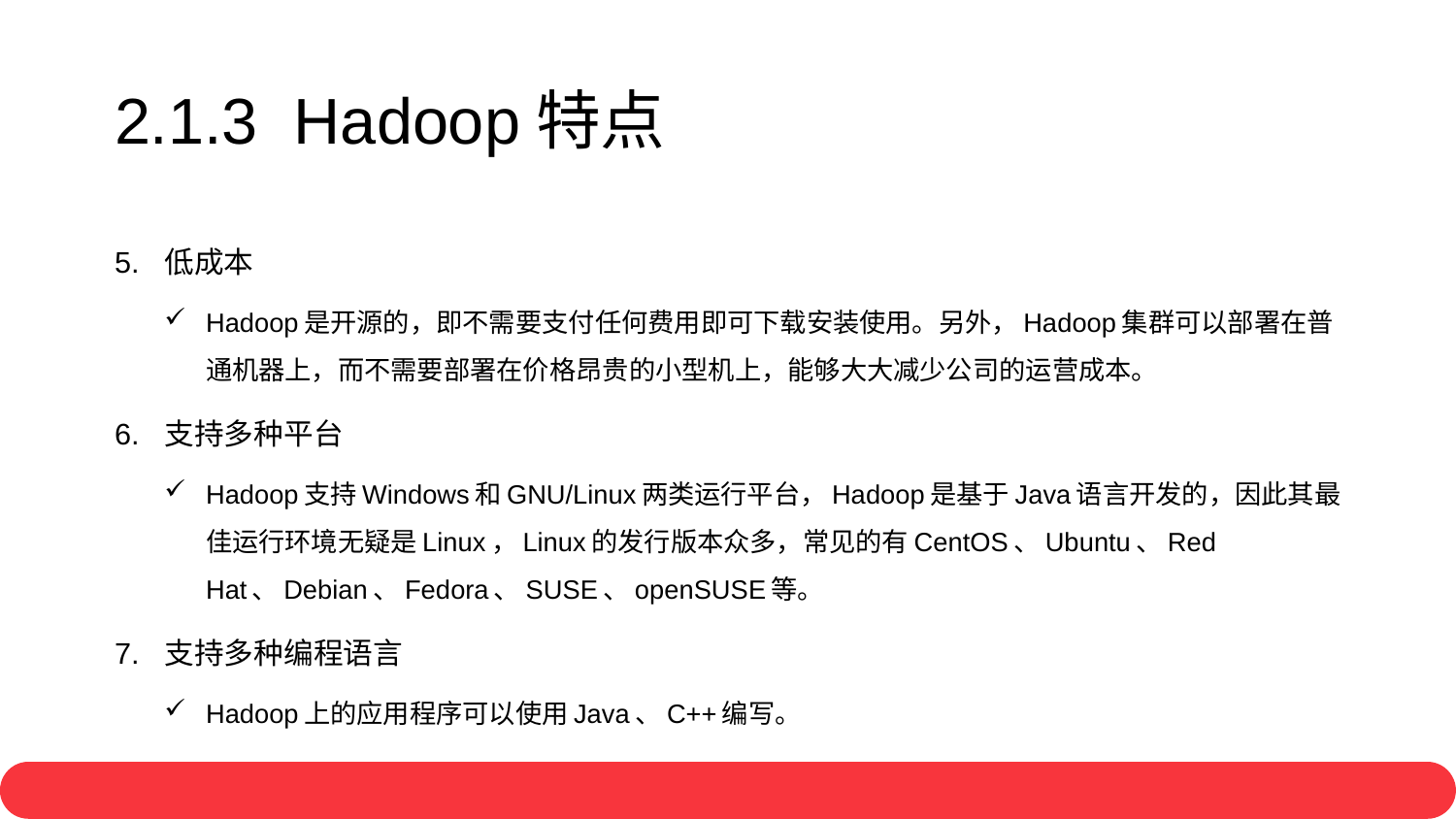

# 2.1.3  Hadoop特点
低成本
Hadoop是开源的，即不需要支付任何费用即可下载安装使用。另外，Hadoop集群可以部署在普通机器上，而不需要部署在价格昂贵的小型机上，能够大大减少公司的运营成本。
支持多种平台
Hadoop支持Windows和GNU/Linux两类运行平台，Hadoop是基于Java语言开发的，因此其最佳运行环境无疑是Linux，Linux的发行版本众多，常见的有CentOS、Ubuntu、Red Hat、Debian、Fedora、SUSE、openSUSE等。
支持多种编程语言
Hadoop上的应用程序可以使用Java、C++编写。